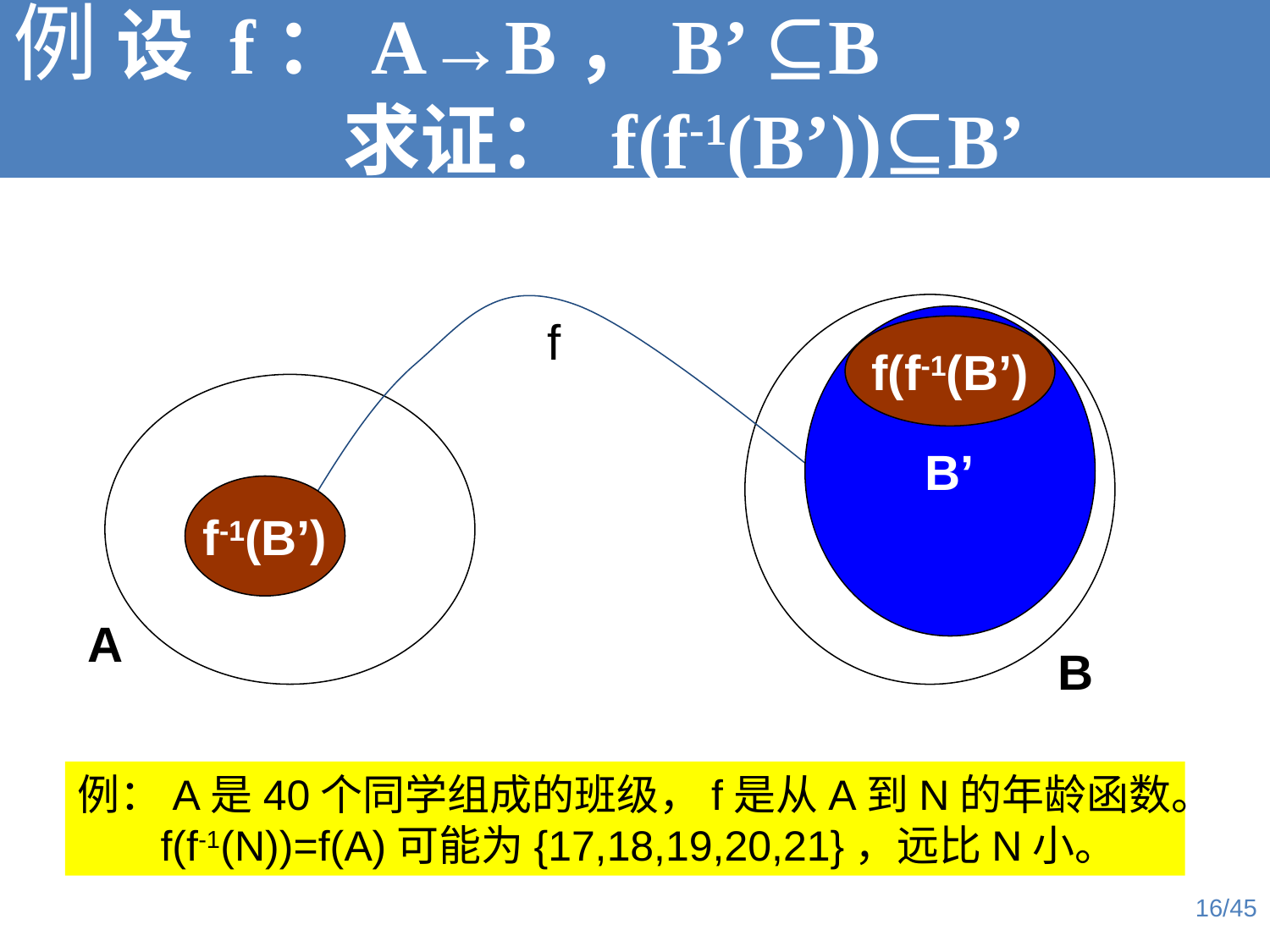

例 设 f：A→B，B’ ⊆B
                求证： f(f-1(B’))⊆B’

f
B’
f(f-1(B’)

f-1(B’)
A
B
例：A是40个同学组成的班级，f是从A到N的年龄函数。
       f(f-1(N))=f(A)可能为{17,18,19,20,21}，远比N小。
16/45